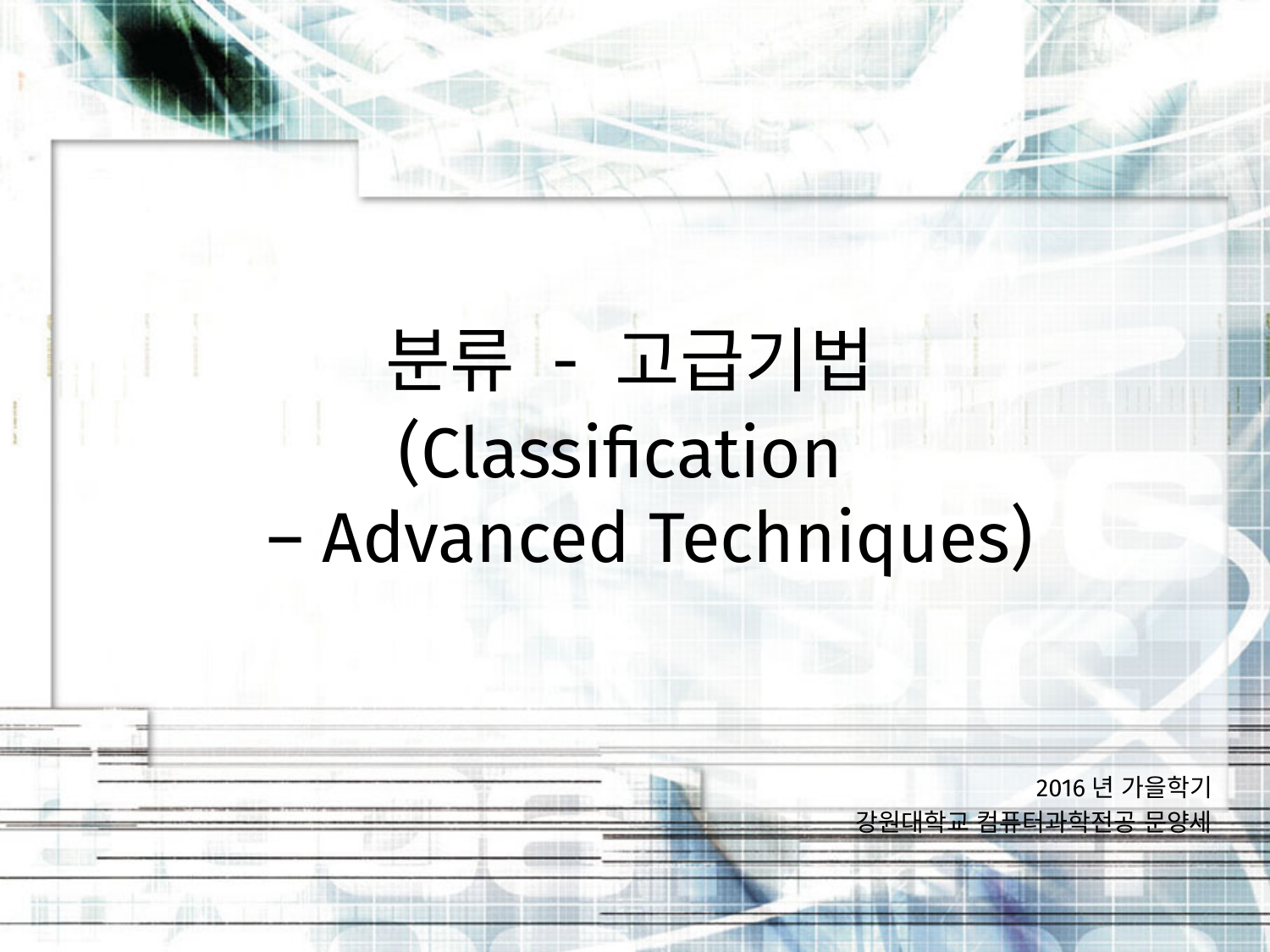

분류 - 고급기법
(Classification
– Advanced Techniques)
2016년 가을학기
강원대학교 컴퓨터과학전공 문양세